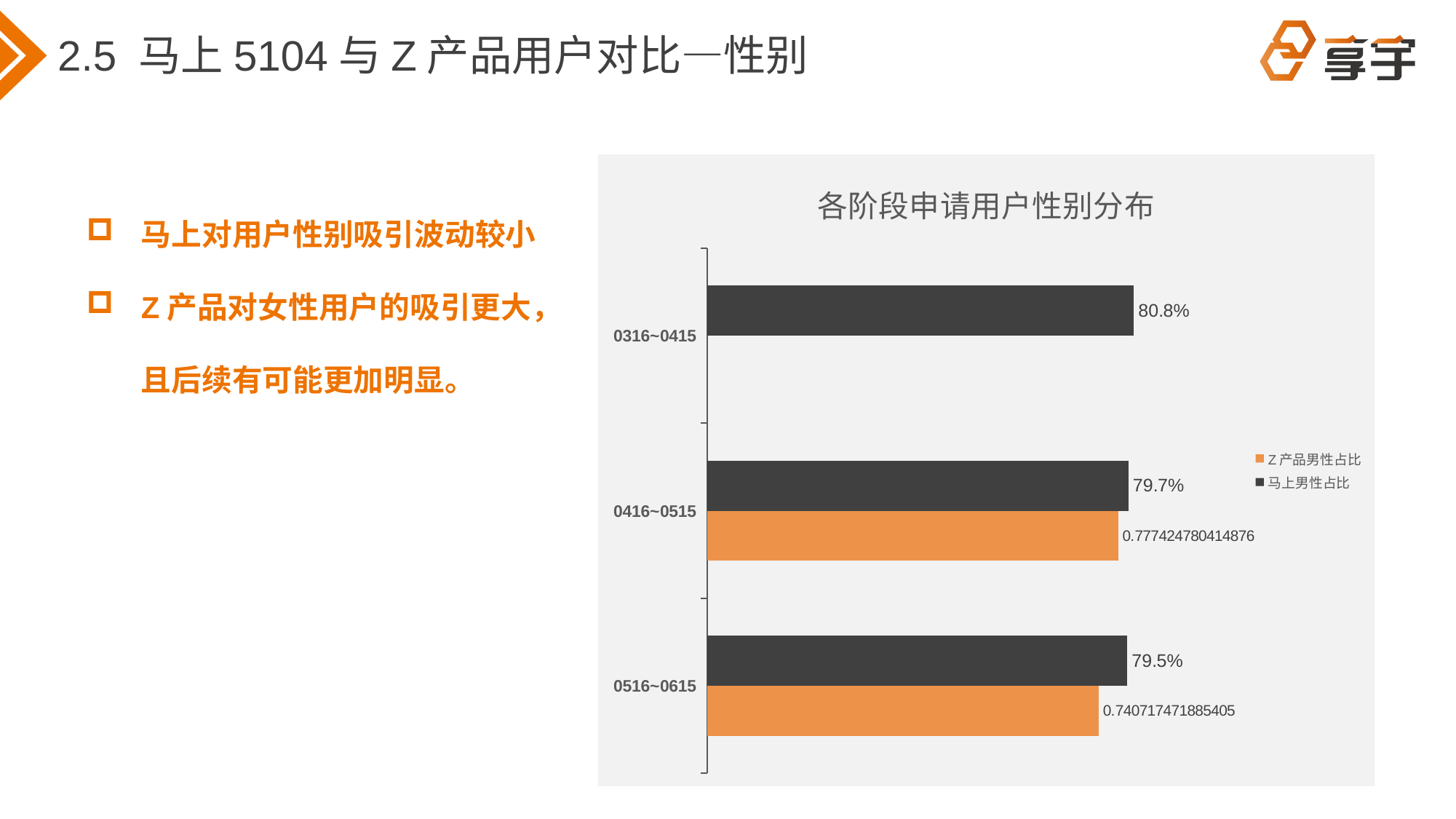

# 2.5 马上5104与Z产品用户对比—性别

### Chart: 各阶段申请用户性别分布

| Category | 马上男性占比 | Z产品男性占比 |
|---|---|---|
| 0316~0415 | 0.80763724635877 | None |
| 0416~0515 | 0.797176554681916 | 0.777424780414876 |
| 0516~0615 | 0.795260039499671 | 0.740717471885405 |
马上对用户性别吸引波动较小
Z产品对女性用户的吸引更大，且后续有可能更加明显。